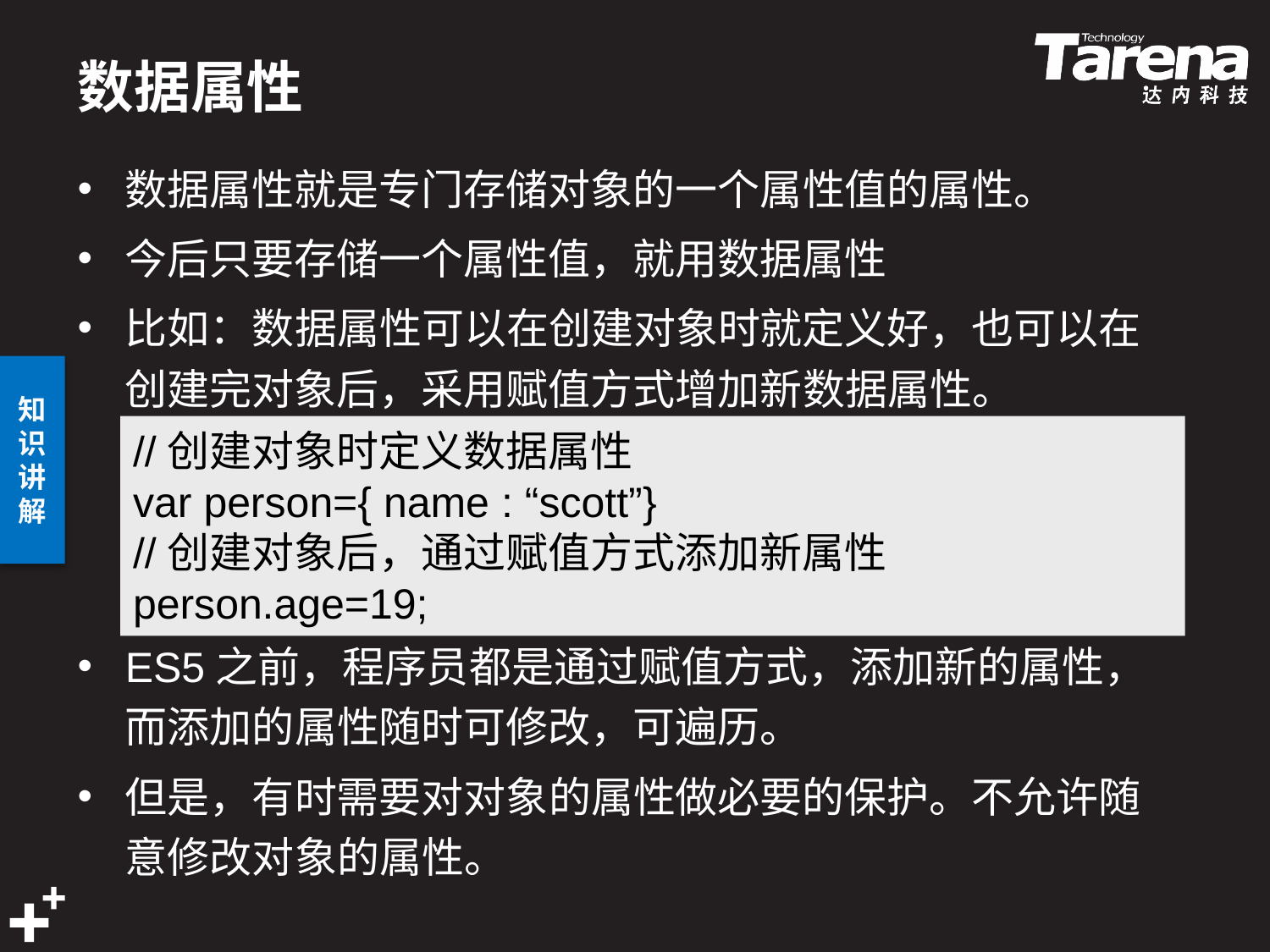

# 数据属性
数据属性就是专门存储对象的一个属性值的属性。
今后只要存储一个属性值，就用数据属性
比如：数据属性可以在创建对象时就定义好，也可以在创建完对象后，采用赋值方式增加新数据属性。

ES5之前，程序员都是通过赋值方式，添加新的属性，而添加的属性随时可修改，可遍历。
但是，有时需要对对象的属性做必要的保护。不允许随意修改对象的属性。
//创建对象时定义数据属性
var person={ name : “scott”}
//创建对象后，通过赋值方式添加新属性
person.age=19;